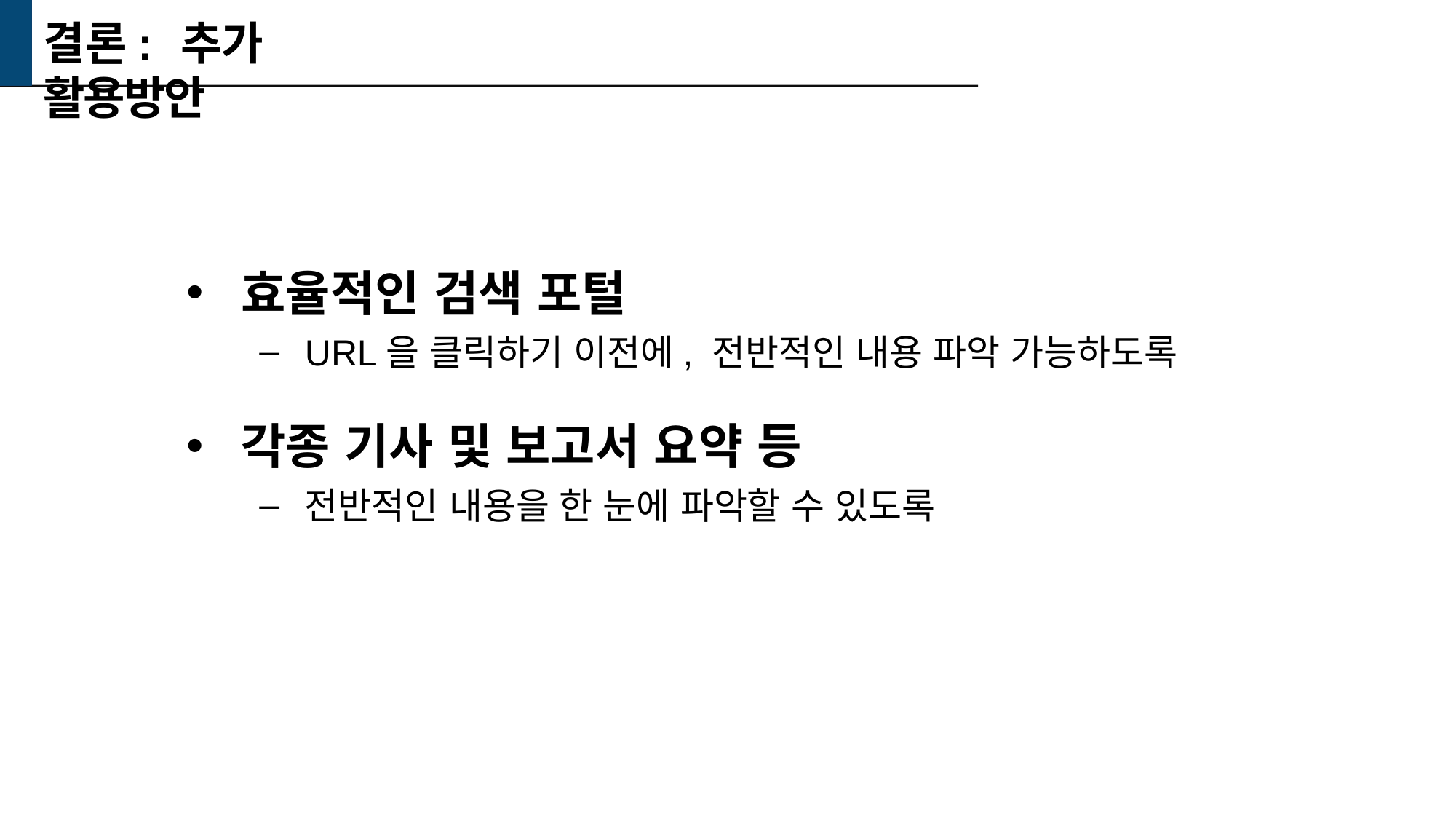

# 결론: 추가 활용방안
효율적인 검색 포털
URL을 클릭하기 이전에, 전반적인 내용 파악 가능하도록

각종 기사 및 보고서 요약 등
전반적인 내용을 한 눈에 파악할 수 있도록